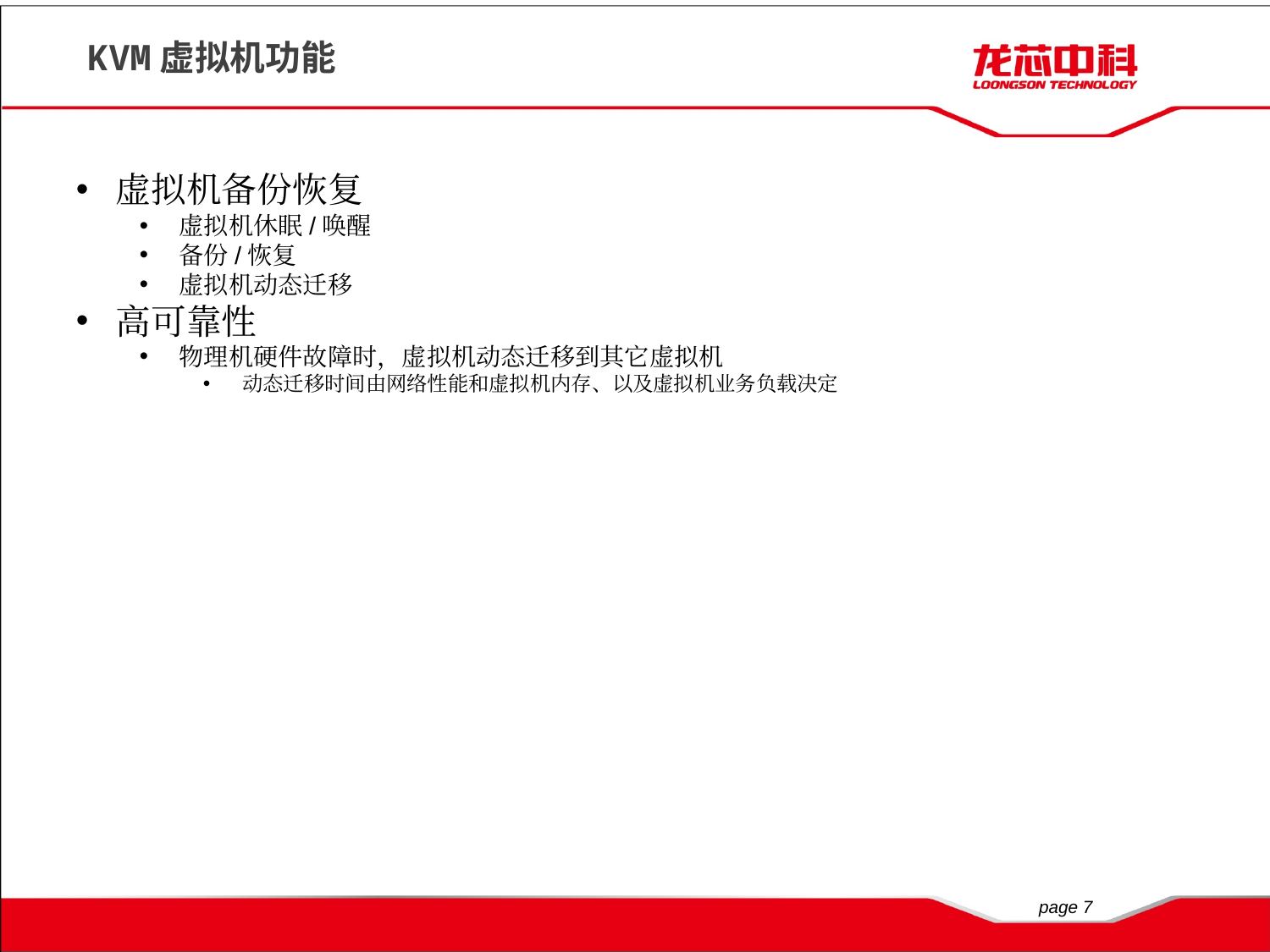

# KVM虚拟机功能
虚拟机备份恢复
虚拟机休眠/唤醒
备份/恢复
虚拟机动态迁移
高可靠性
物理机硬件故障时，虚拟机动态迁移到其它虚拟机
动态迁移时间由网络性能和虚拟机内存、以及虚拟机业务负载决定
page 7